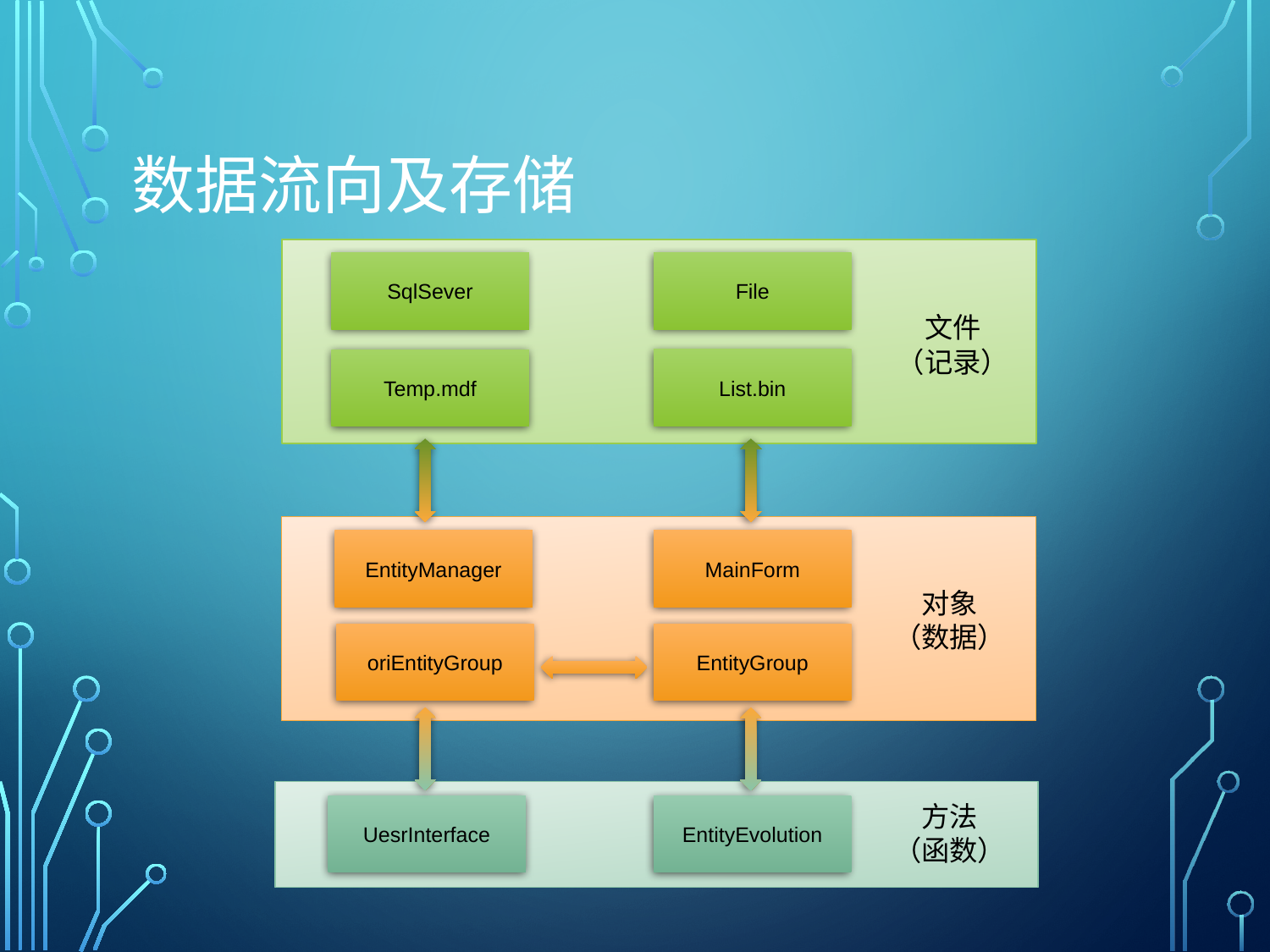

# 数据流向及存储

SqlSever
File
文件
（记录）
List.bin
Temp.mdf

MainForm
EntityManager
对象
（数据）
oriEntityGroup
EntityGroup

方法
（函数）

UesrInterface
EntityEvolution